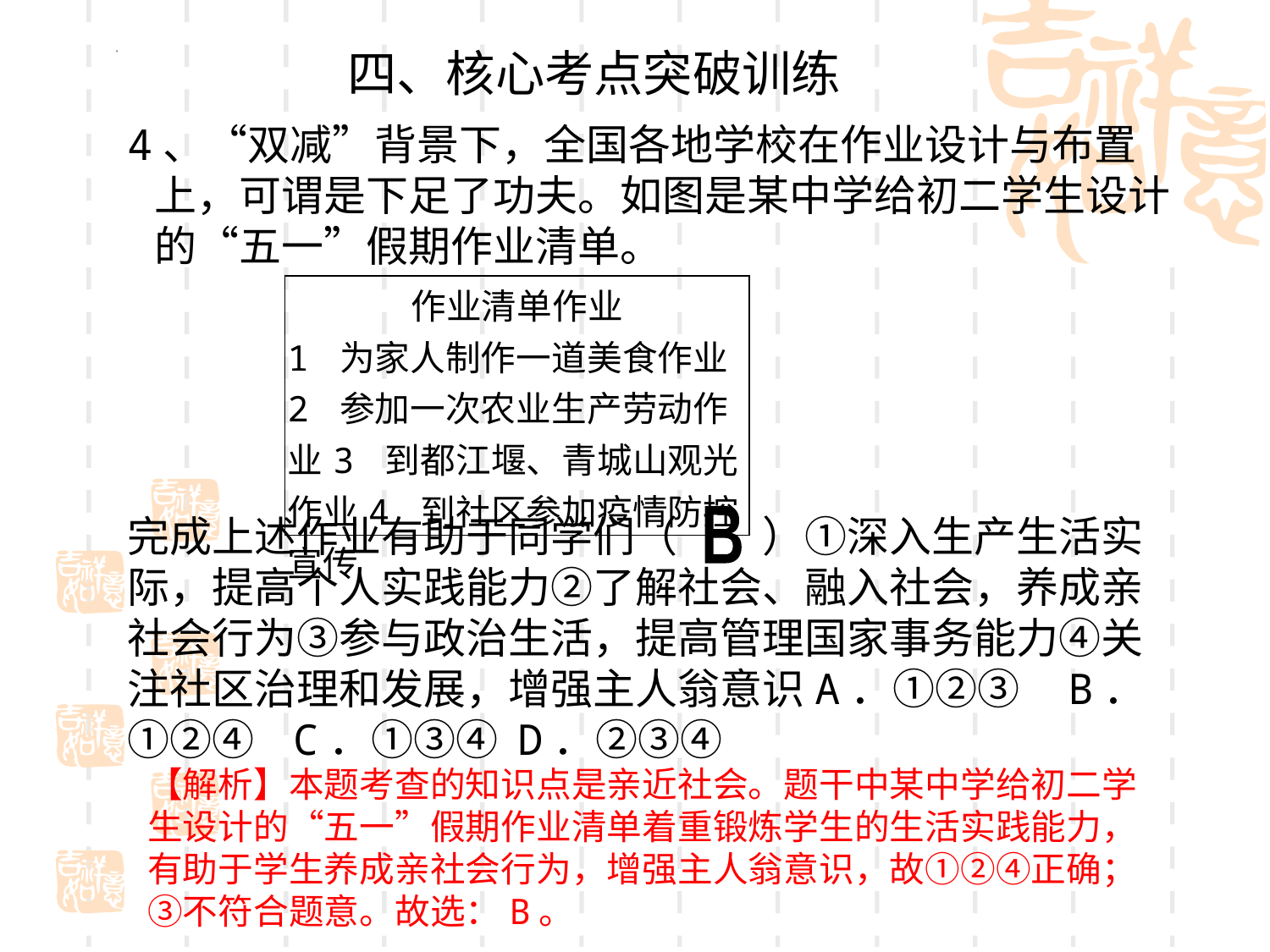

四、核心考点突破训练
4、“双减”背景下，全国各地学校在作业设计与布置上，可谓是下足了功夫。如图是某中学给初二学生设计的“五一”假期作业清单。
| 作业清单作业 1 为家人制作一道美食作业 2 参加一次农业生产劳动作业3 到都江堰、青城山观光作业4 到社区参加疫情防控宣传 |
| --- |

完成上述作业有助于同学们（　　）①深入生产生活实际，提高个人实践能力②了解社会、融入社会，养成亲社会行为③参与政治生活，提高管理国家事务能力④关注社区治理和发展，增强主人翁意识A．①②③    B．①②④   C．①③④ D．②③④

B
【解析】本题考查的知识点是亲近社会。题干中某中学给初二学生设计的“五一”假期作业清单着重锻炼学生的生活实践能力，有助于学生养成亲社会行为，增强主人翁意识，故①②④正确；③不符合题意。故选：B。